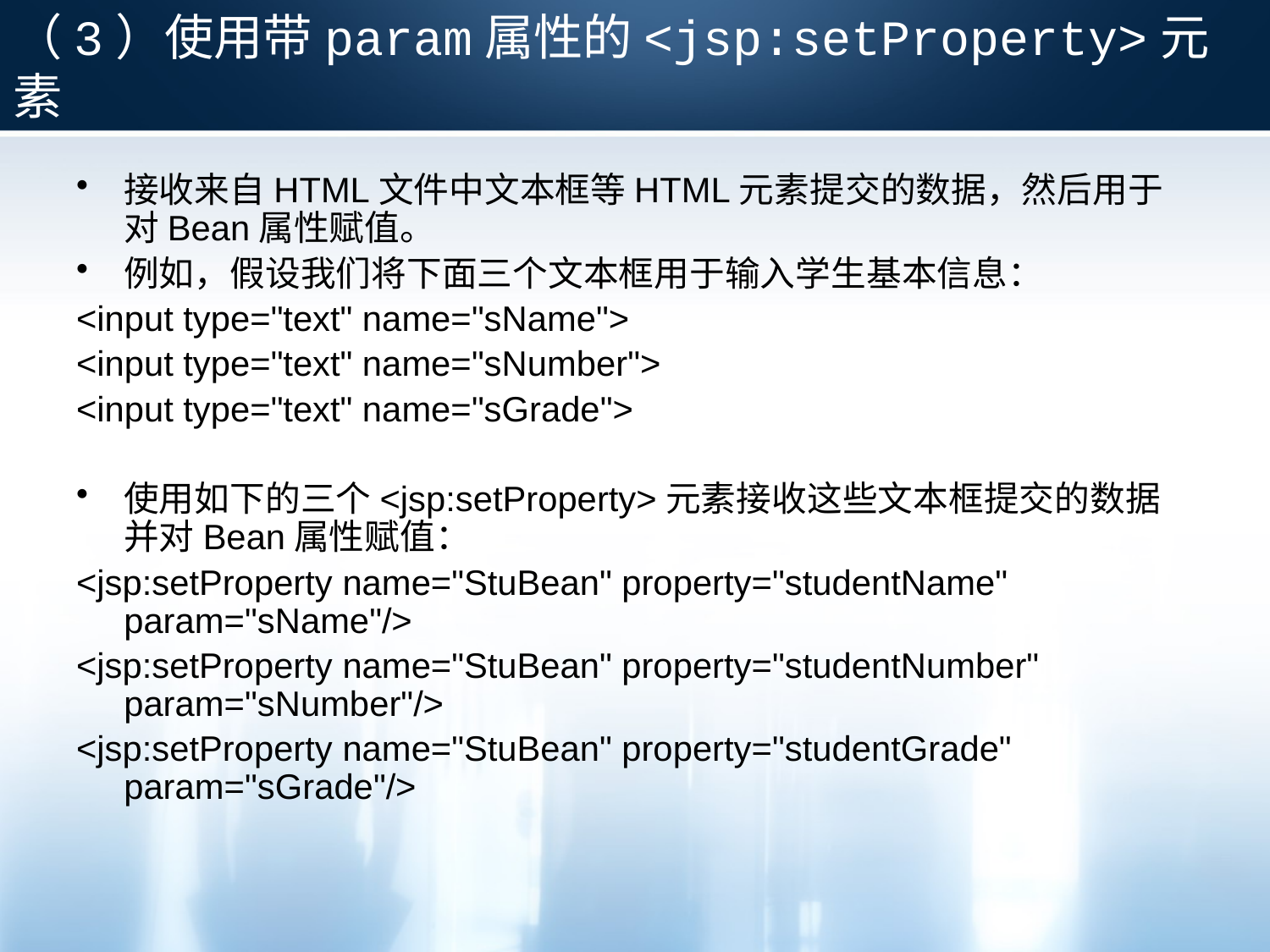

# （3）使用带param属性的<jsp:setProperty>元素
接收来自HTML文件中文本框等HTML元素提交的数据，然后用于对Bean属性赋值。
例如，假设我们将下面三个文本框用于输入学生基本信息：
<input type="text" name="sName">
<input type="text" name="sNumber">
<input type="text" name="sGrade">

使用如下的三个<jsp:setProperty>元素接收这些文本框提交的数据并对Bean属性赋值：
<jsp:setProperty name="StuBean" property="studentName" param="sName"/>
<jsp:setProperty name="StuBean" property="studentNumber" param="sNumber"/>
<jsp:setProperty name="StuBean" property="studentGrade" param="sGrade"/>